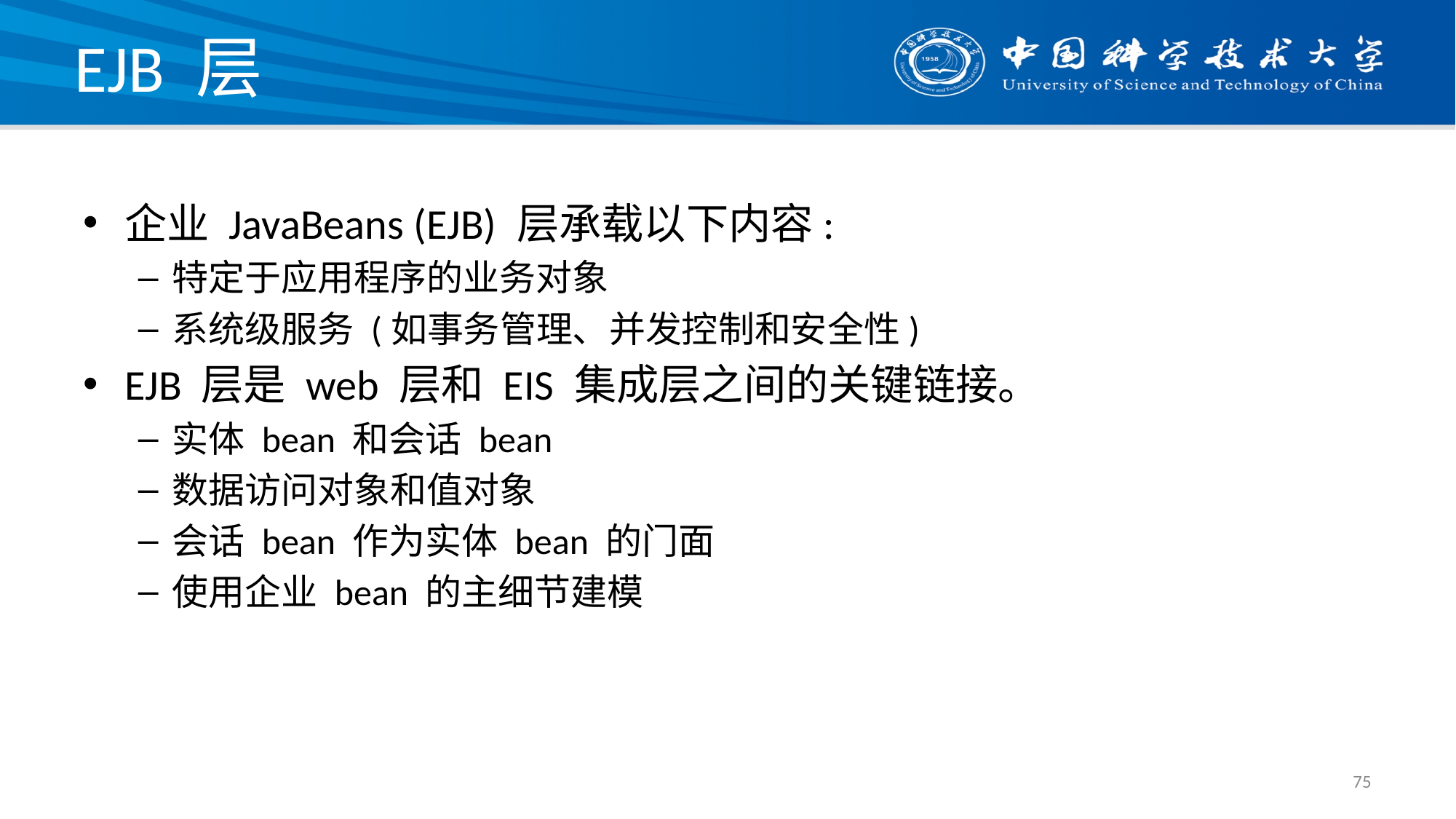

# EJB 层
企业 JavaBeans (EJB) 层承载以下内容:
特定于应用程序的业务对象
系统级服务 (如事务管理、并发控制和安全性)
EJB 层是 web 层和 EIS 集成层之间的关键链接。
实体 bean 和会话 bean
数据访问对象和值对象
会话 bean 作为实体 bean 的门面
使用企业 bean 的主细节建模
75